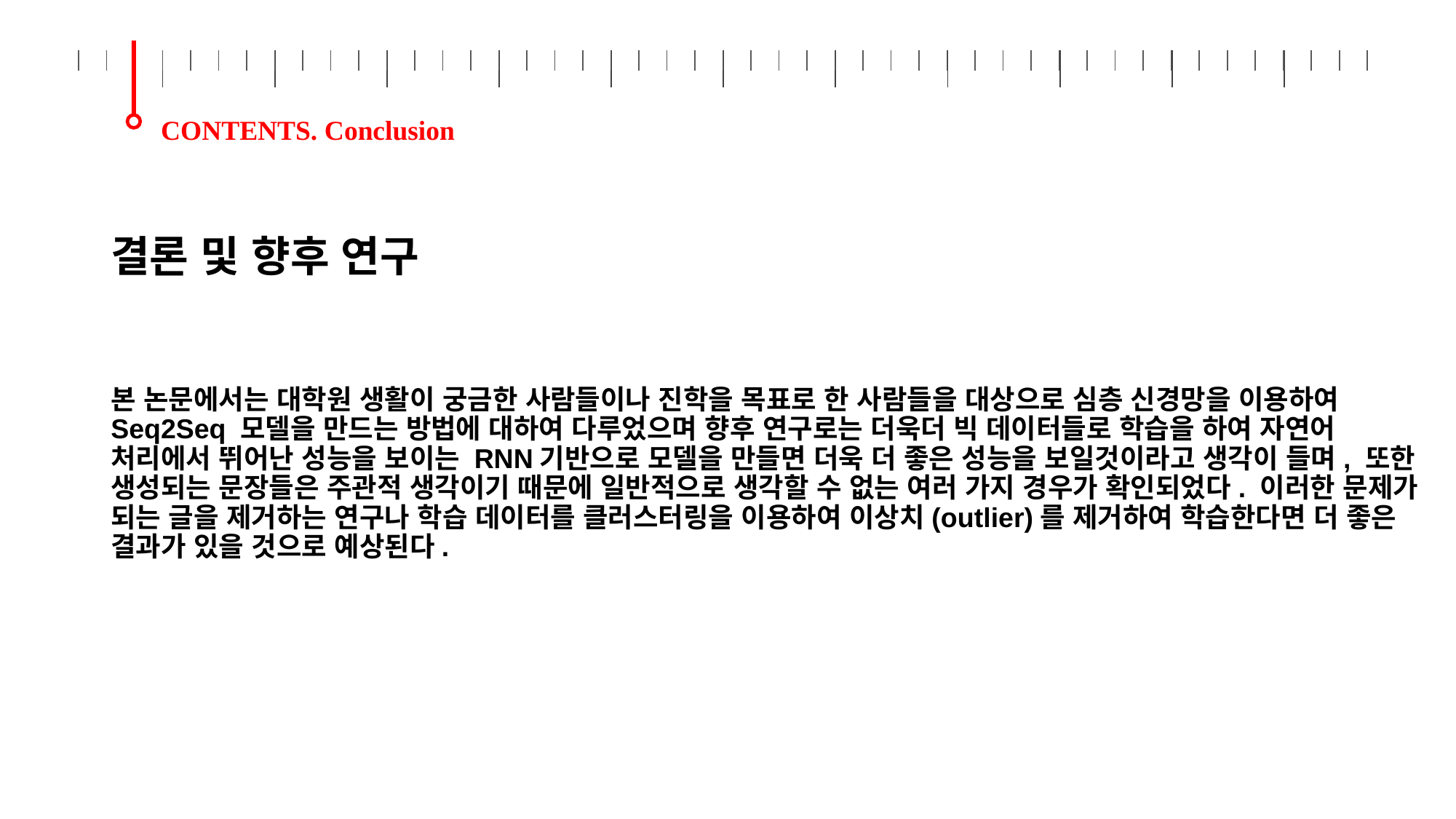

|  |  |  |  |  |  |  |  |  |  |  |  |  |  |  |  |  |  |  |  |  |  |  |  |  |  |  |  |  |  |  |  |  |  |  |  |  |  |  |  |  |  |  |  |  |  |  |  |
| --- | --- | --- | --- | --- | --- | --- | --- | --- | --- | --- | --- | --- | --- | --- | --- | --- | --- | --- | --- | --- | --- | --- | --- | --- | --- | --- | --- | --- | --- | --- | --- | --- | --- | --- | --- | --- | --- | --- | --- | --- | --- | --- | --- | --- | --- | --- | --- |
|  |  |  |  |  |  |  |  |  |  |  |  |
| --- | --- | --- | --- | --- | --- | --- | --- | --- | --- | --- | --- |
CONTENTS. Conclusion
결론 및 향후 연구

본 논문에서는 대학원 생활이 궁금한 사람들이나 진학을 목표로 한 사람들을 대상으로 심층 신경망을 이용하여 Seq2Seq 모델을 만드는 방법에 대하여 다루었으며 향후 연구로는 더욱더 빅 데이터들로 학습을 하여 자연어 처리에서 뛰어난 성능을 보이는 RNN기반으로 모델을 만들면 더욱 더 좋은 성능을 보일것이라고 생각이 들며, 또한 생성되는 문장들은 주관적 생각이기 때문에 일반적으로 생각할 수 없는 여러 가지 경우가 확인되었다. 이러한 문제가 되는 글을 제거하는 연구나 학습 데이터를 클러스터링을 이용하여 이상치(outlier)를 제거하여 학습한다면 더 좋은 결과가 있을 것으로 예상된다.